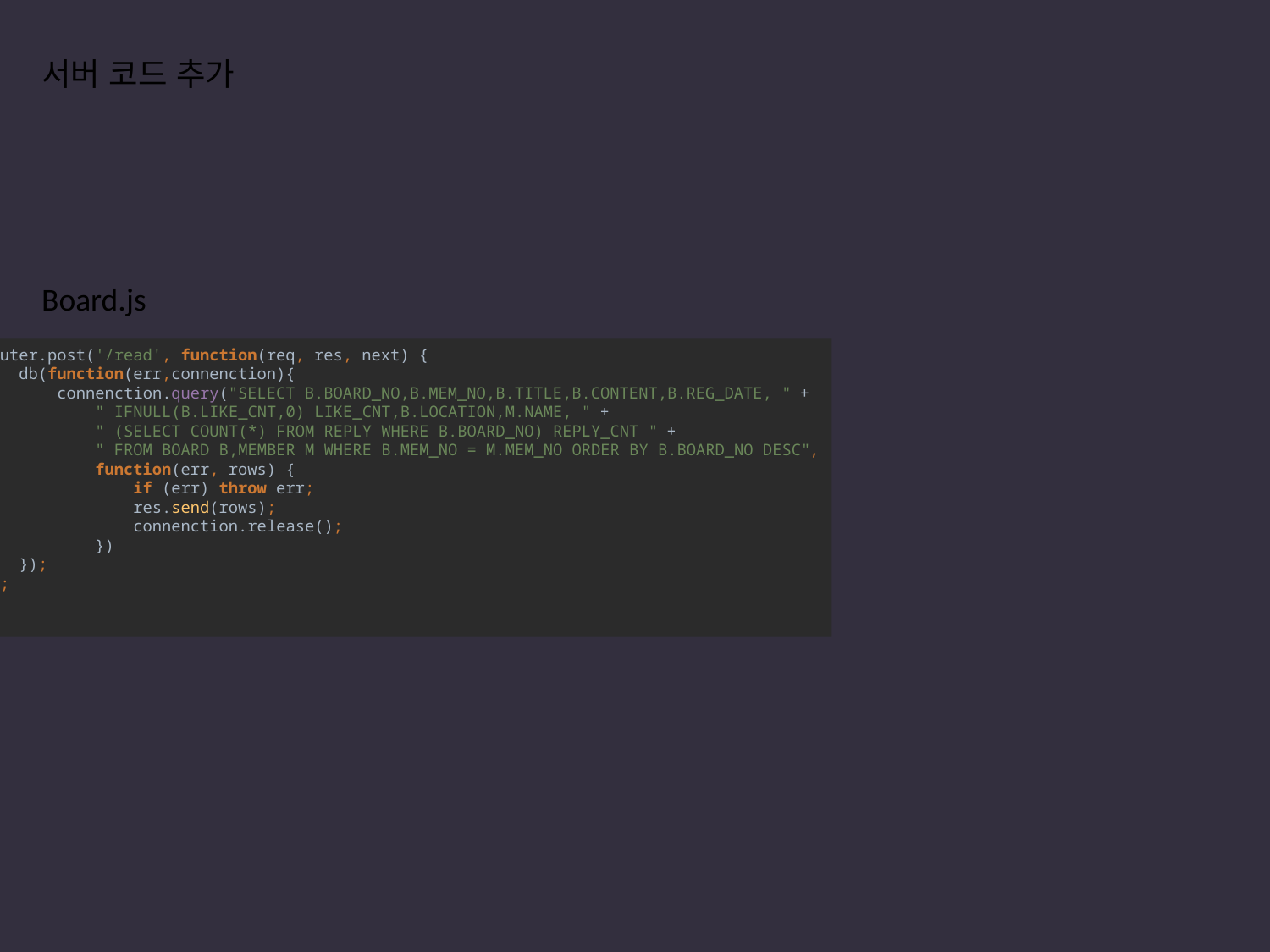

서버 코드 추가
Board.js
router.post('/read', function(req, res, next) {
    db(function(err,connenction){
        connenction.query("SELECT B.BOARD_NO,B.MEM_NO,B.TITLE,B.CONTENT,B.REG_DATE, " +
            " IFNULL(B.LIKE_CNT,0) LIKE_CNT,B.LOCATION,M.NAME, " +
            " (SELECT COUNT(*) FROM REPLY WHERE B.BOARD_NO) REPLY_CNT " +
            " FROM BOARD B,MEMBER M WHERE B.MEM_NO = M.MEM_NO ORDER BY B.BOARD_NO DESC",
            function(err, rows) {
                if (err) throw err;
                res.send(rows);
                connenction.release();
            })
    });
});